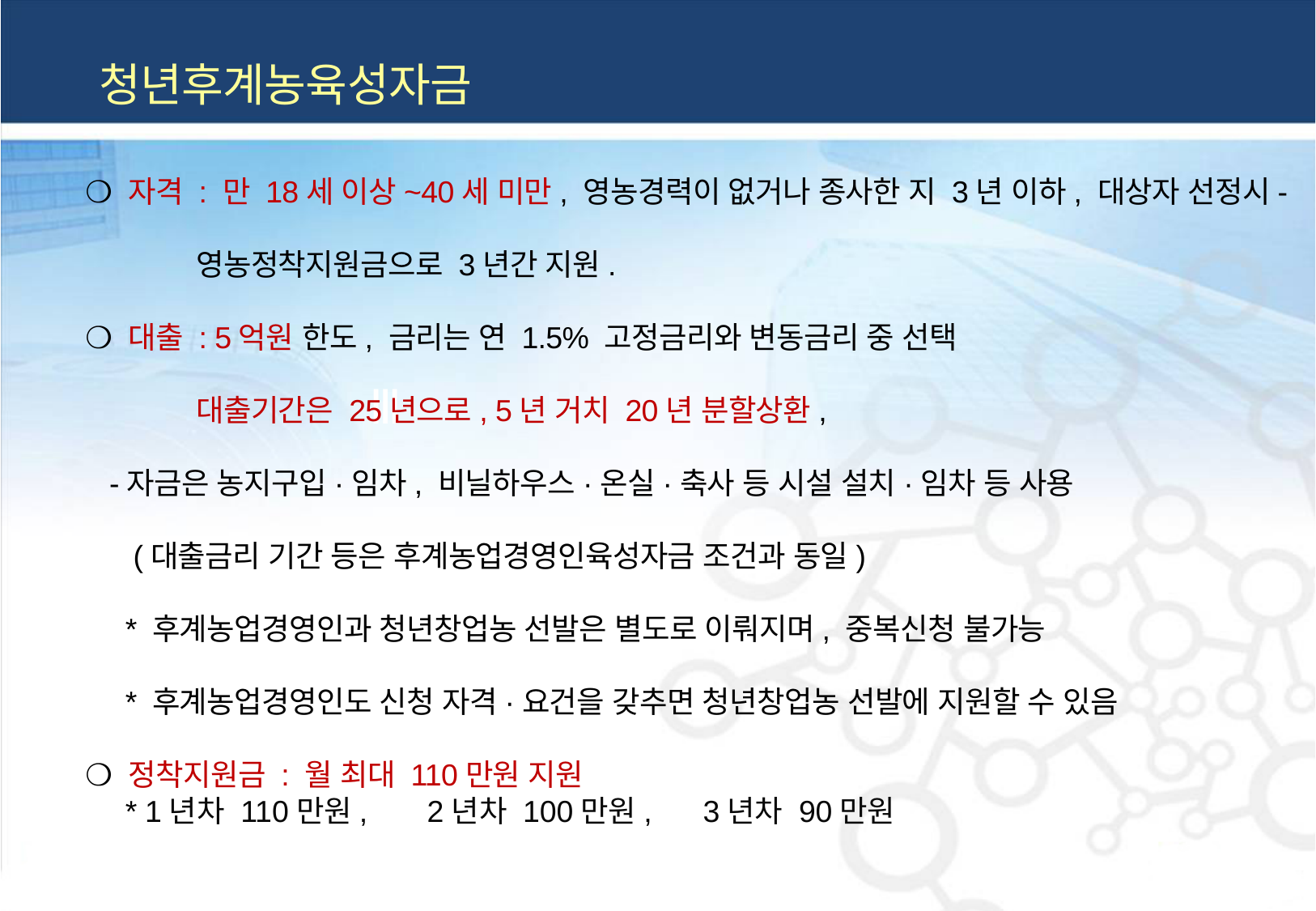

청년후계농육성자금

 ❍ 자격 : 만 18세 이상~40세 미만, 영농경력이 없거나 종사한 지 3년 이하, 대상자 선정시-
              영농정착지원금으로 3년간 지원.
 ❍ 대출 : 5억원 한도, 금리는 연 1.5% 고정금리와 변동금리 중 선택
              대출기간은 25년으로, 5년 거치 20년 분할상환,
    -자금은 농지구입·임차, 비닐하우스·온실·축사 등 시설 설치·임차 등 사용
       (대출금리 기간 등은 후계농업경영인육성자금 조건과 동일)
      * 후계농업경영인과 청년창업농 선발은 별도로 이뤄지며, 중복신청 불가능
      * 후계농업경영인도 신청 자격·요건을 갖추면 청년창업농 선발에 지원할 수 있음
 ❍ 정착지원금 : 월 최대 110만원 지원
      * 1년차 110만원,       2년차 100만원,      3년차 90만원
Ⅲ